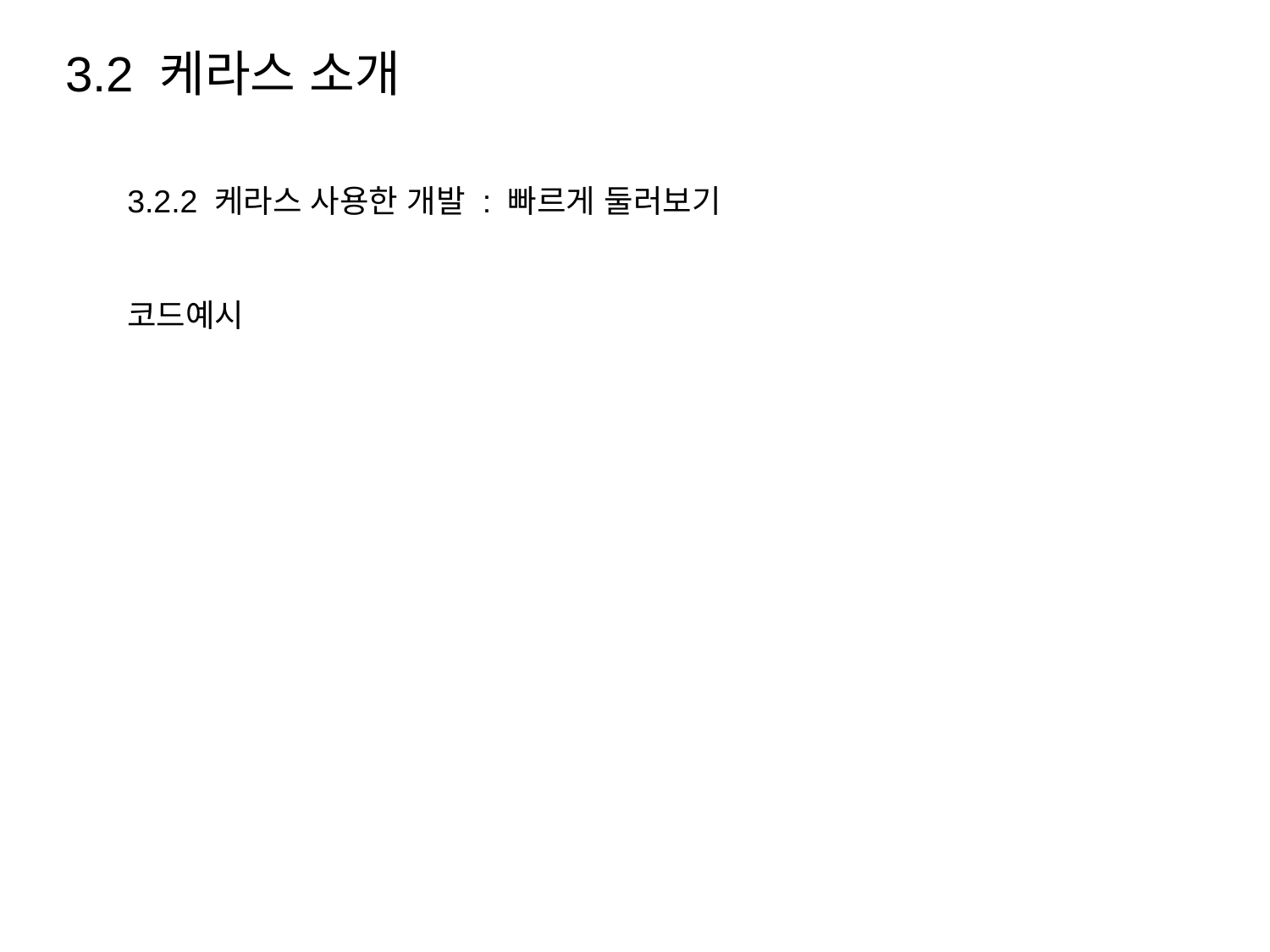

3.2 케라스 소개
3.2.2 케라스 사용한 개발 : 빠르게 둘러보기

코드예시